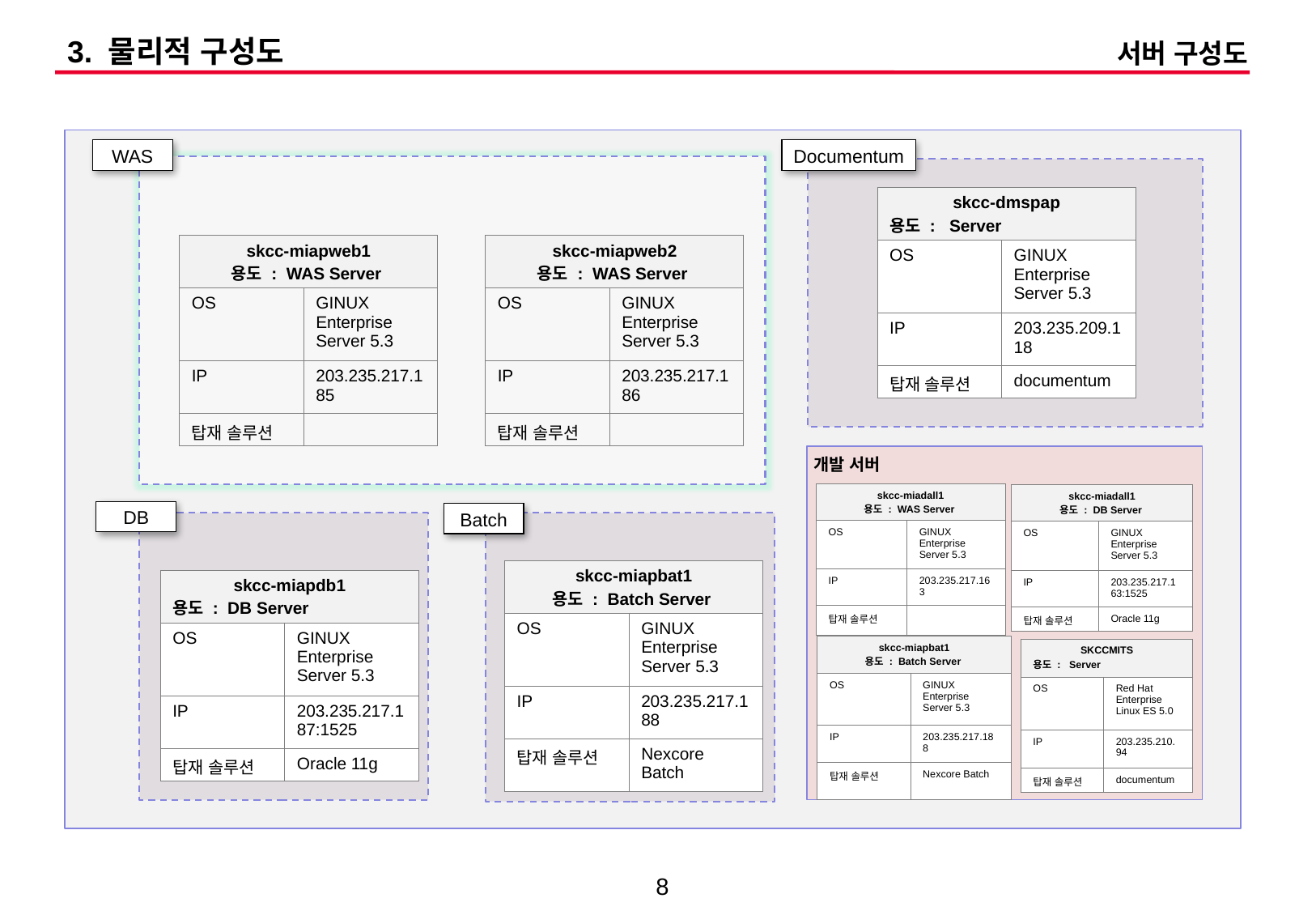

3. 물리적 구성도
서버 구성도

WAS
Documentum

| skcc-dmspap 용도 : Server |  |
| --- | --- |
| OS | GINUX Enterprise Server 5.3 |
| IP | 203.235.209.118 |
| 탑재 솔루션 | documentum |
| skcc-miapweb1 용도 : WAS Server |  |
| --- | --- |
| OS | GINUX Enterprise Server 5.3 |
| IP | 203.235.217.185 |
| 탑재 솔루션 |  |
| skcc-miapweb2 용도 : WAS Server |  |
| --- | --- |
| OS | GINUX Enterprise Server 5.3 |
| IP | 203.235.217.186 |
| 탑재 솔루션 |  |

개발 서버
| skcc-miadall1 용도 : WAS Server |  |
| --- | --- |
| OS | GINUX Enterprise Server 5.3 |
| IP | 203.235.217.163 |
| 탑재 솔루션 |  |
| skcc-miadall1 용도 : DB Server |  |
| --- | --- |
| OS | GINUX Enterprise Server 5.3 |
| IP | 203.235.217.163:1525 |
| 탑재 솔루션 | Oracle 11g |
DB
Batch

| skcc-miapbat1 용도 : Batch Server |  |
| --- | --- |
| OS | GINUX Enterprise Server 5.3 |
| IP | 203.235.217.188 |
| 탑재 솔루션 | Nexcore Batch |
| skcc-miapdb1 용도 : DB Server |  |
| --- | --- |
| OS | GINUX Enterprise Server 5.3 |
| IP | 203.235.217.187:1525 |
| 탑재 솔루션 | Oracle 11g |
| skcc-miapbat1 용도 : Batch Server |  |
| --- | --- |
| OS | GINUX Enterprise Server 5.3 |
| IP | 203.235.217.188 |
| 탑재 솔루션 | Nexcore Batch |
| SKCCMITS 용도 : Server |  |
| --- | --- |
| OS | Red Hat Enterprise Linux ES 5.0 |
| IP | 203.235.210.94 |
| 탑재 솔루션 | documentum |